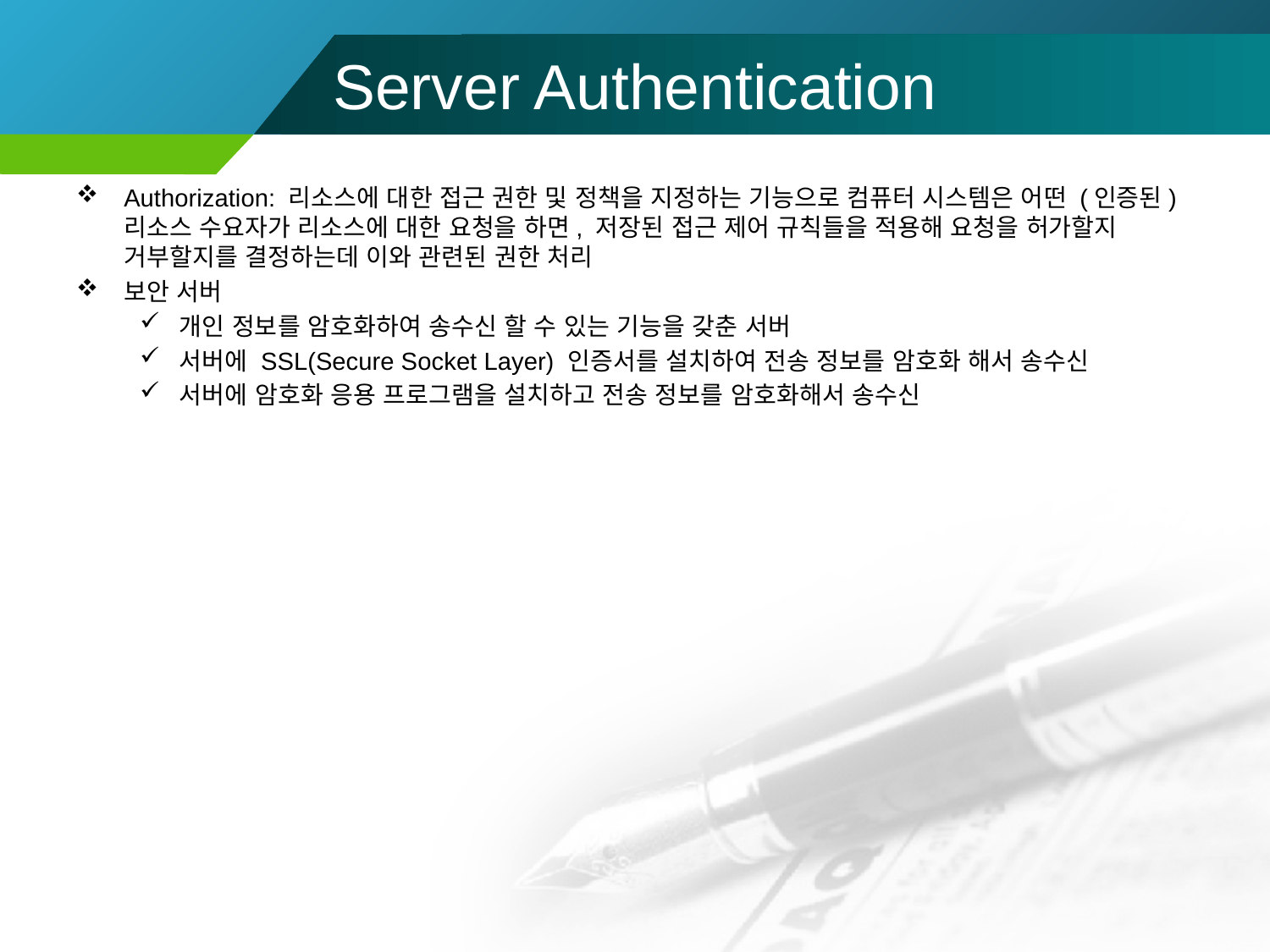

# Server Authentication
Authorization: 리소스에 대한 접근 권한 및 정책을 지정하는 기능으로 컴퓨터 시스템은 어떤 (인증된) 리소스 수요자가 리소스에 대한 요청을 하면, 저장된 접근 제어 규칙들을 적용해 요청을 허가할지 거부할지를 결정하는데 이와 관련된 권한 처리
보안 서버
개인 정보를 암호화하여 송수신 할 수 있는 기능을 갖춘 서버
서버에 SSL(Secure Socket Layer) 인증서를 설치하여 전송 정보를 암호화 해서 송수신
서버에 암호화 응용 프로그램을 설치하고 전송 정보를 암호화해서 송수신